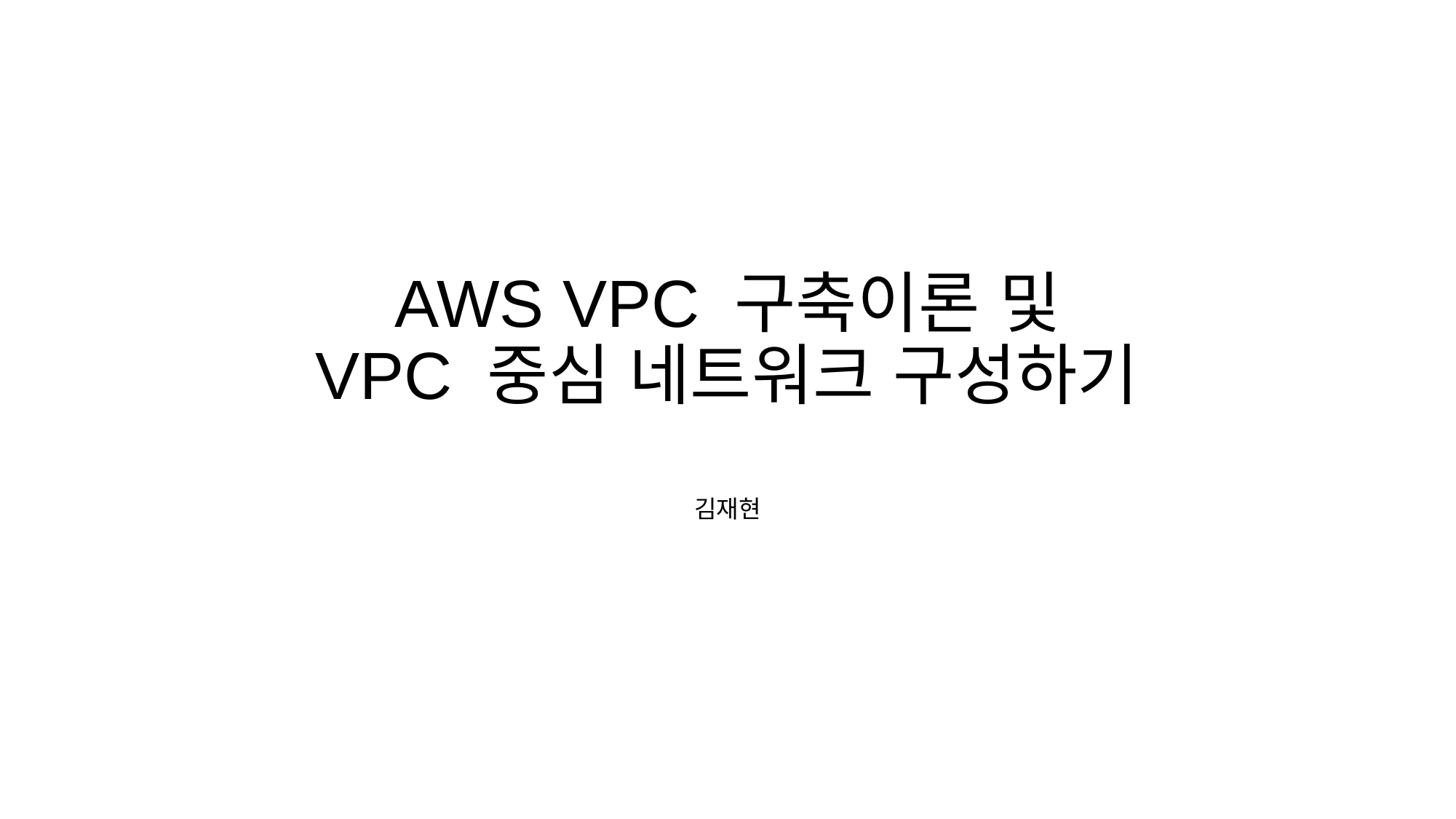

# AWS VPC 구축이론 및 VPC 중심 네트워크 구성하기
김재현